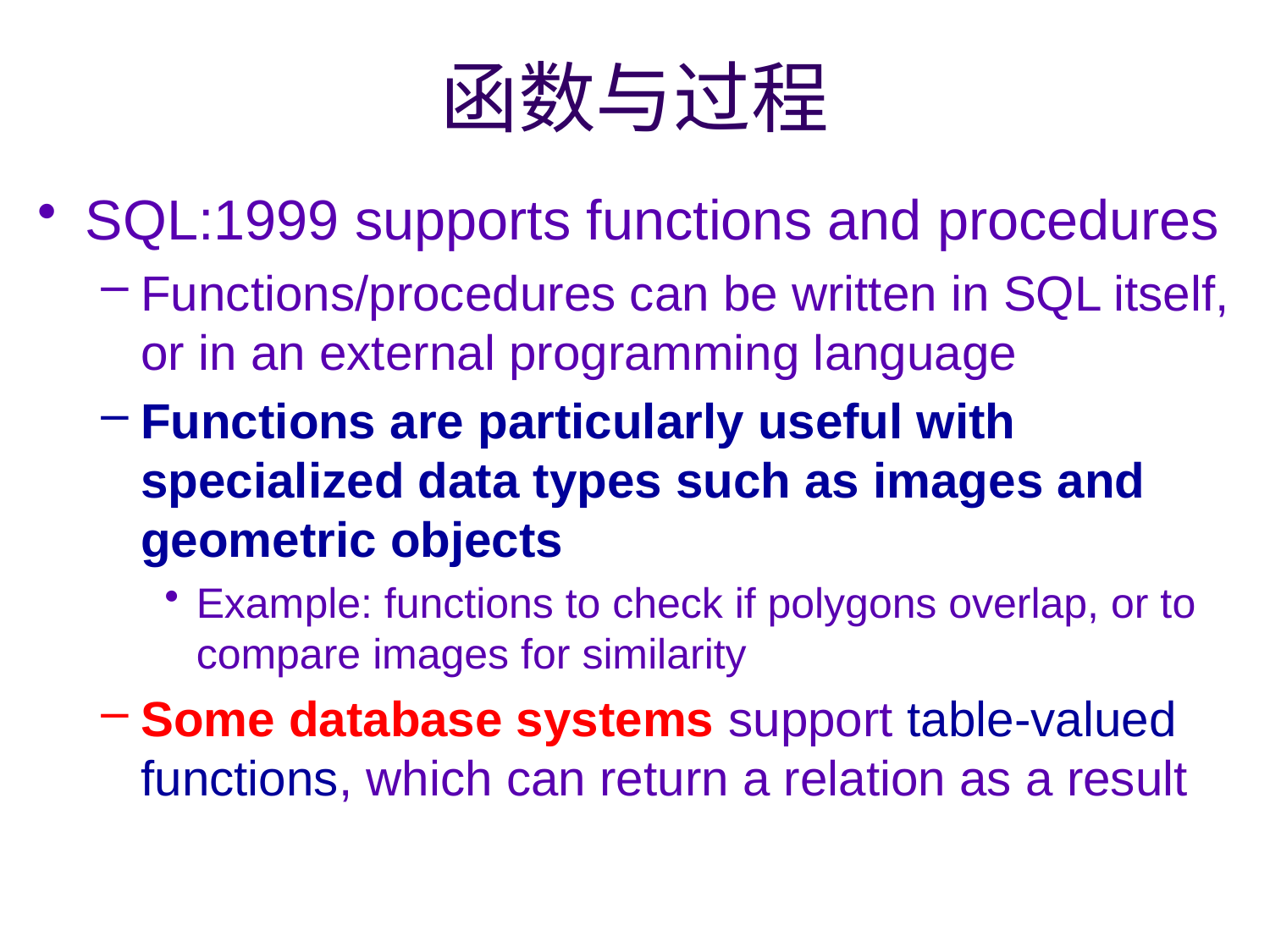

# 函数与过程
SQL:1999 supports functions and procedures
Functions/procedures can be written in SQL itself, or in an external programming language
Functions are particularly useful with specialized data types such as images and geometric objects
Example: functions to check if polygons overlap, or to compare images for similarity
Some database systems support table-valued functions, which can return a relation as a result